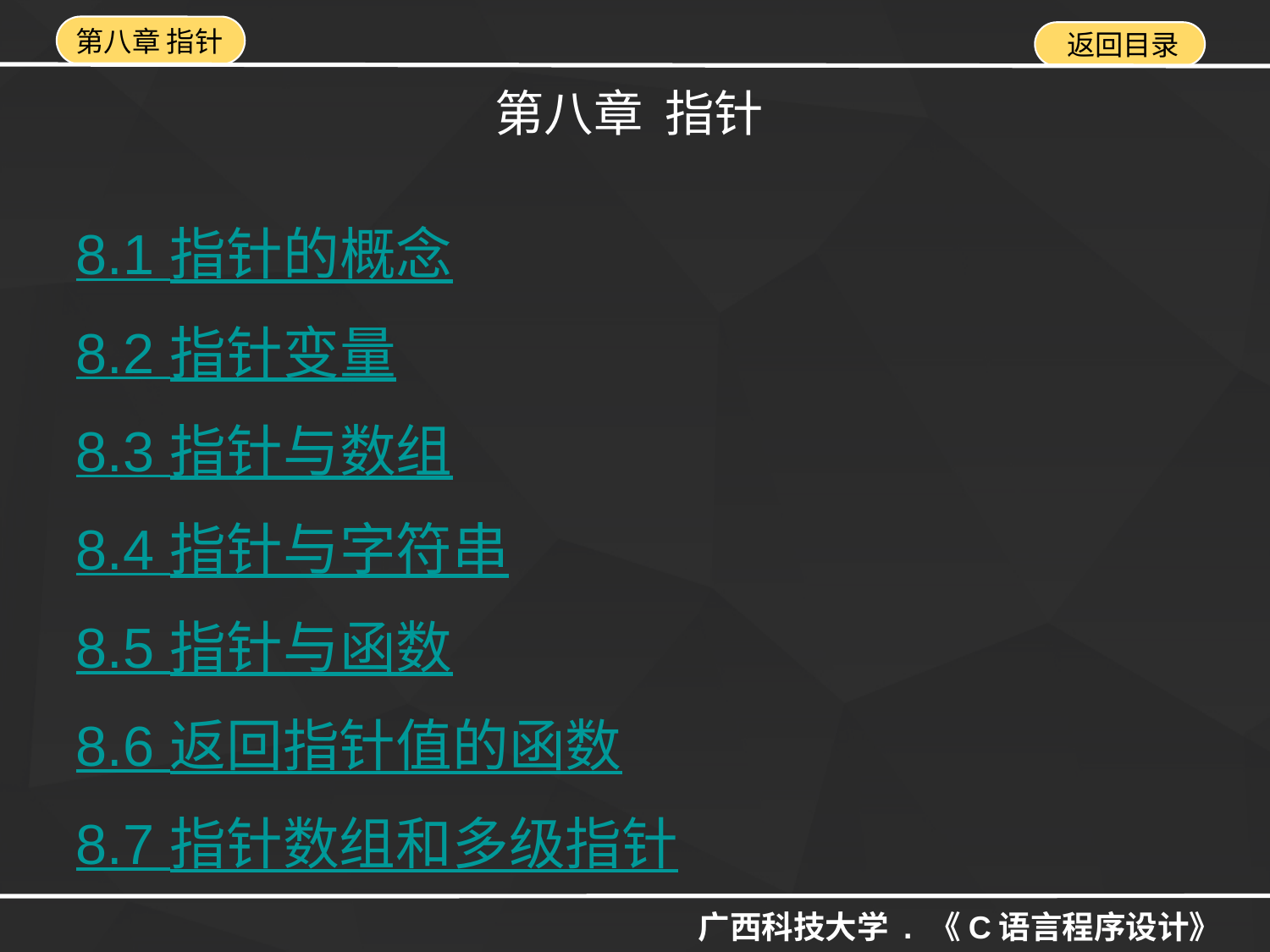

第八章  指针
8.1 指针的概念
8.2 指针变量
8.3 指针与数组
8.4 指针与字符串
8.5 指针与函数
8.6 返回指针值的函数
8.7 指针数组和多级指针